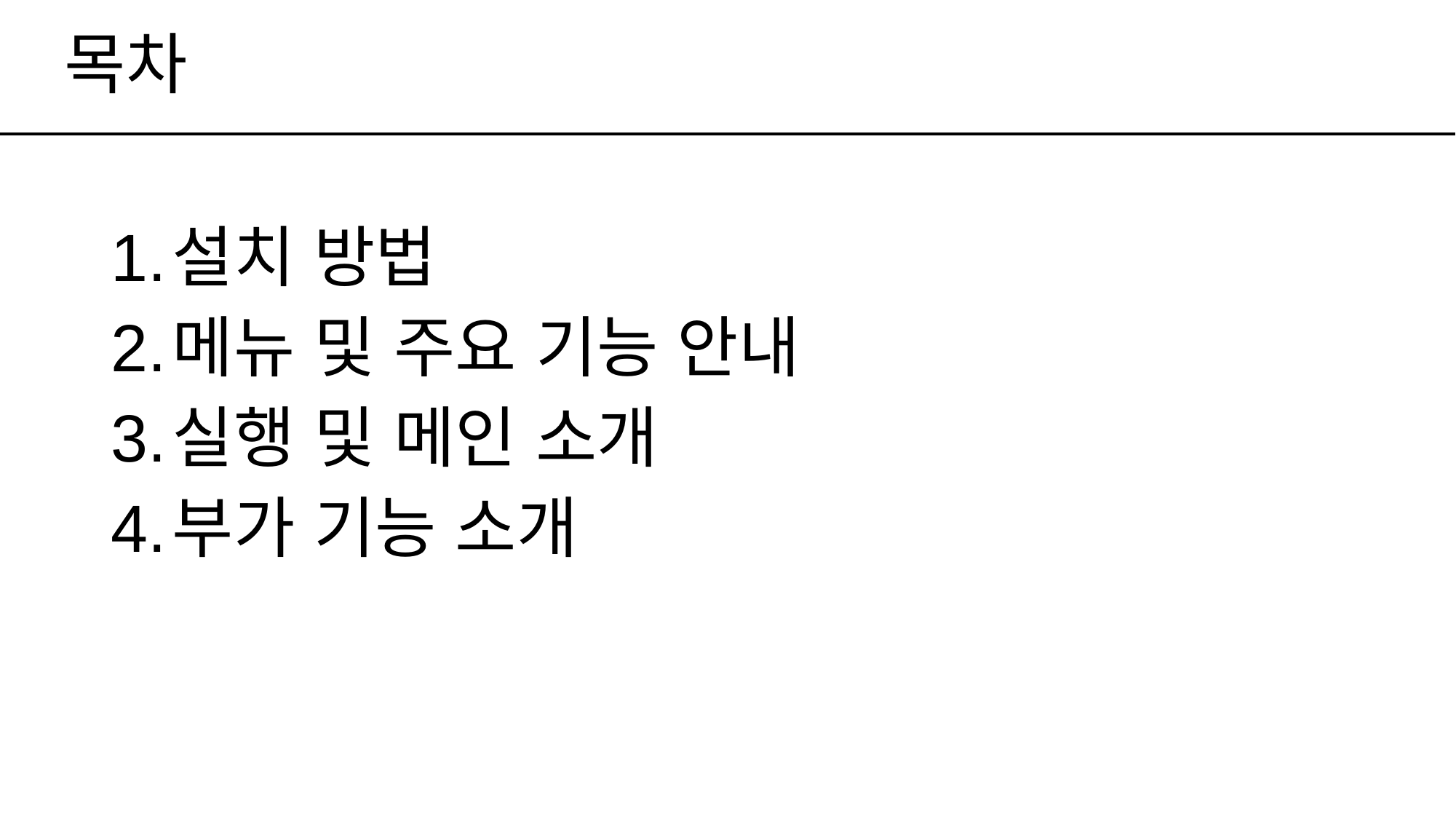

# 목차
설치 방법
메뉴 및 주요 기능 안내
실행 및 메인 소개
부가 기능 소개